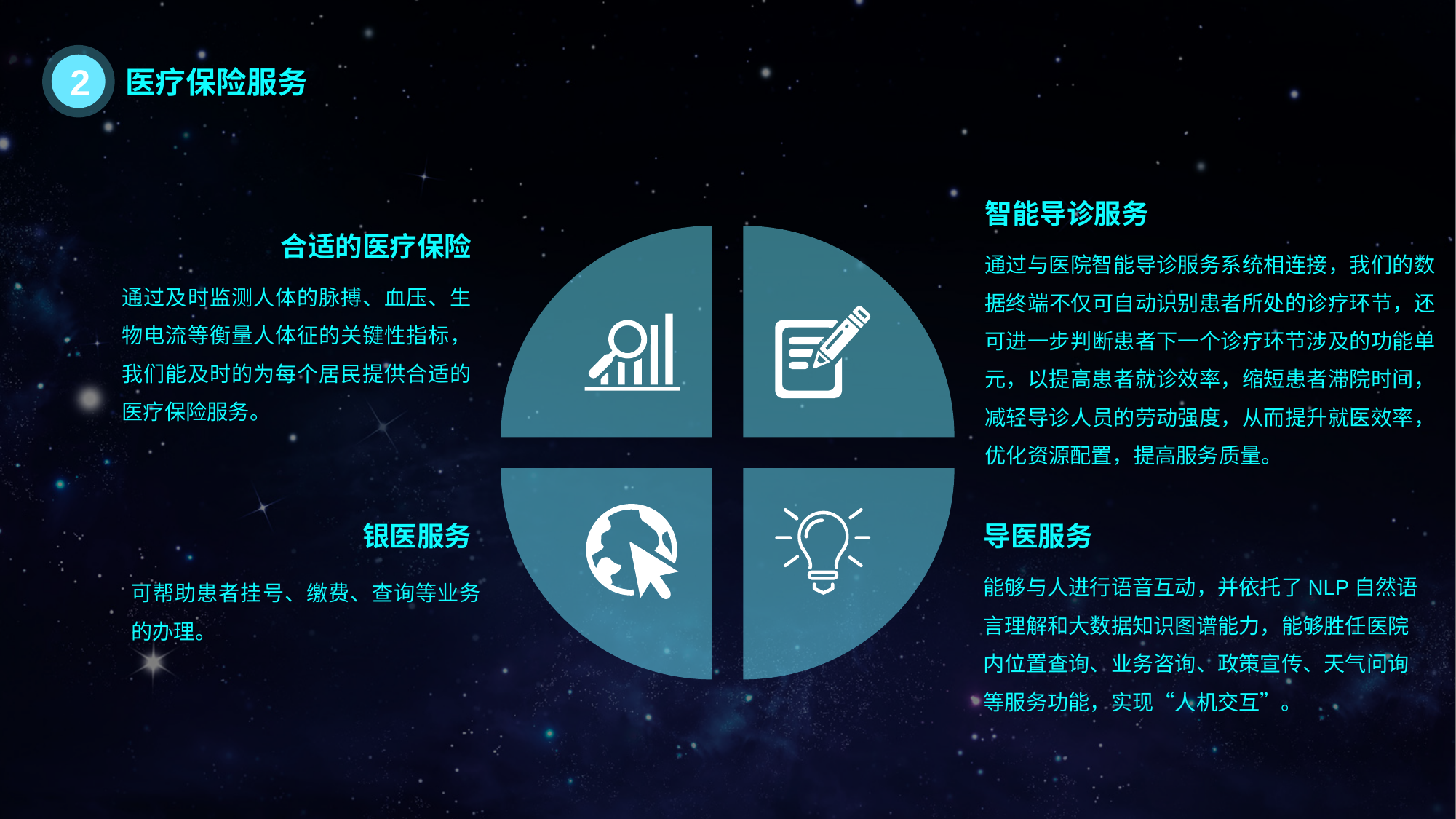

2
医疗保险服务
智能导诊服务
通过与医院智能导诊服务系统相连接，我们的数据终端不仅可自动识别患者所处的诊疗环节，还可进一步判断患者下一个诊疗环节涉及的功能单元，以提高患者就诊效率，缩短患者滞院时间，减轻导诊人员的劳动强度，从而提升就医效率，优化资源配置，提高服务质量。
合适的医疗保险
通过及时监测人体的脉搏、血压、生物电流等衡量人体征的关键性指标，我们能及时的为每个居民提供合适的医疗保险服务。

银医服务
导医服务
能够与人进行语音互动，并依托了NLP自然语言理解和大数据知识图谱能力，能够胜任医院内位置查询、业务咨询、政策宣传、天气问询等服务功能，实现“人机交互”。
可帮助患者挂号、缴费、查询等业务的办理。